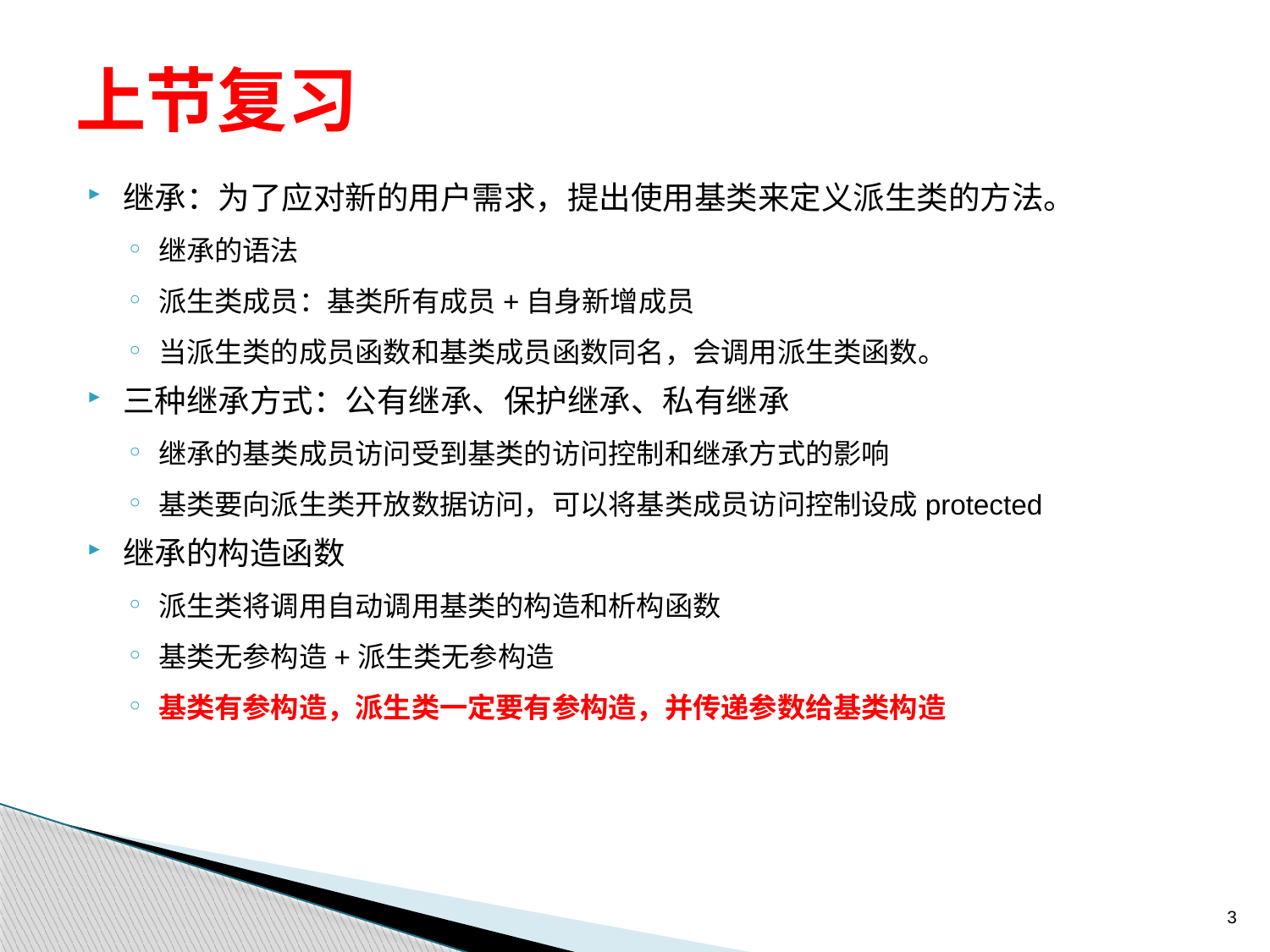

# 上节复习
继承：为了应对新的用户需求，提出使用基类来定义派生类的方法。
继承的语法
派生类成员：基类所有成员+自身新增成员
当派生类的成员函数和基类成员函数同名，会调用派生类函数。
三种继承方式：公有继承、保护继承、私有继承
继承的基类成员访问受到基类的访问控制和继承方式的影响
基类要向派生类开放数据访问，可以将基类成员访问控制设成protected
继承的构造函数
派生类将调用自动调用基类的构造和析构函数
基类无参构造+派生类无参构造
基类有参构造，派生类一定要有参构造，并传递参数给基类构造
3